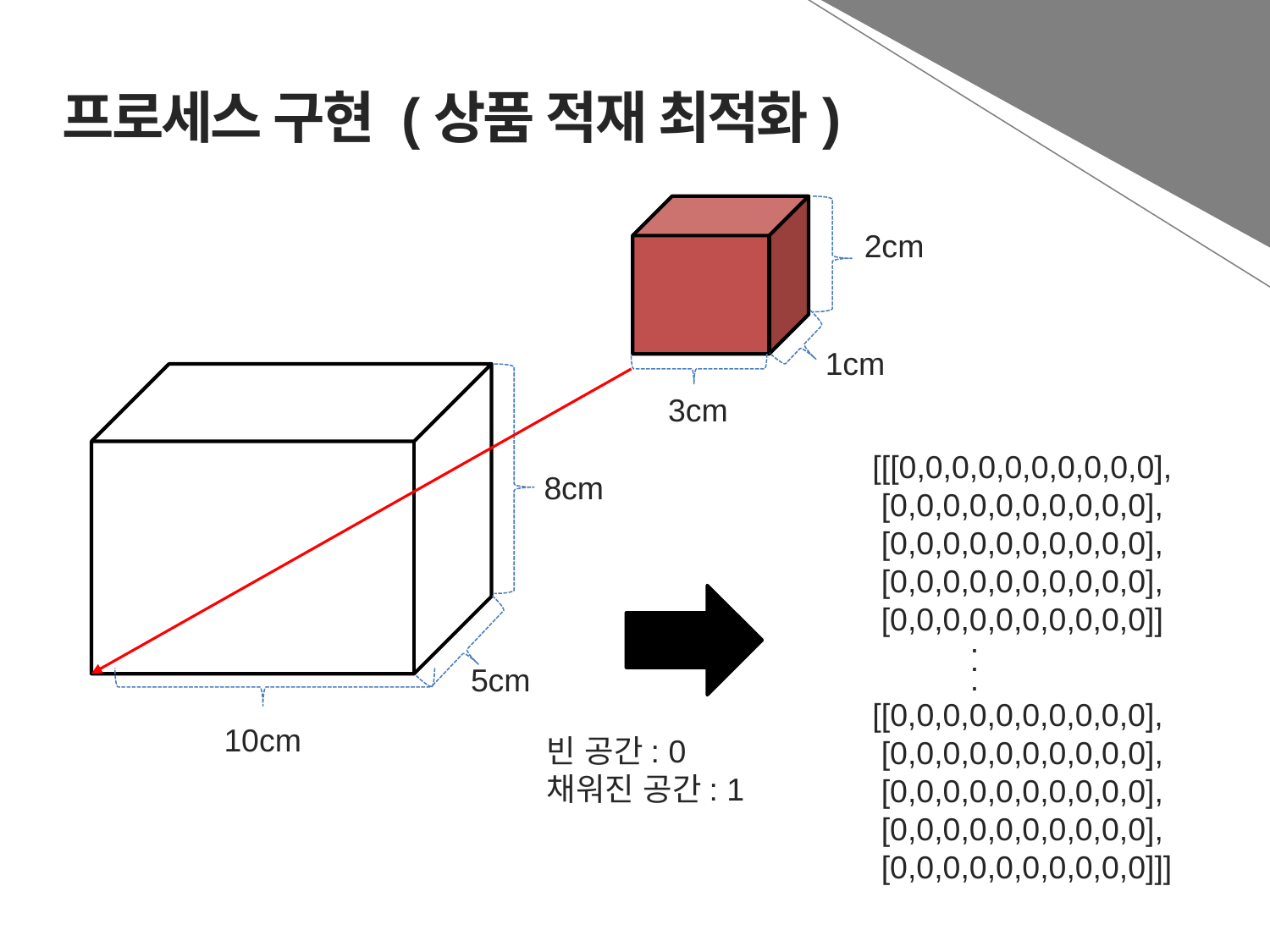

프로세스 구현 (상품 적재 최적화)

2cm

1cm

3cm
[[[0,0,0,0,0,0,0,0,0,0],
 [0,0,0,0,0,0,0,0,0,0],
 [0,0,0,0,0,0,0,0,0,0],
 [0,0,0,0,0,0,0,0,0,0],
 [0,0,0,0,0,0,0,0,0,0]]
           .
           .
           .
[[0,0,0,0,0,0,0,0,0,0],
 [0,0,0,0,0,0,0,0,0,0],
 [0,0,0,0,0,0,0,0,0,0],
 [0,0,0,0,0,0,0,0,0,0],
 [0,0,0,0,0,0,0,0,0,0]]]
8cm

5cm
10cm
빈 공간: 0
채워진 공간: 1